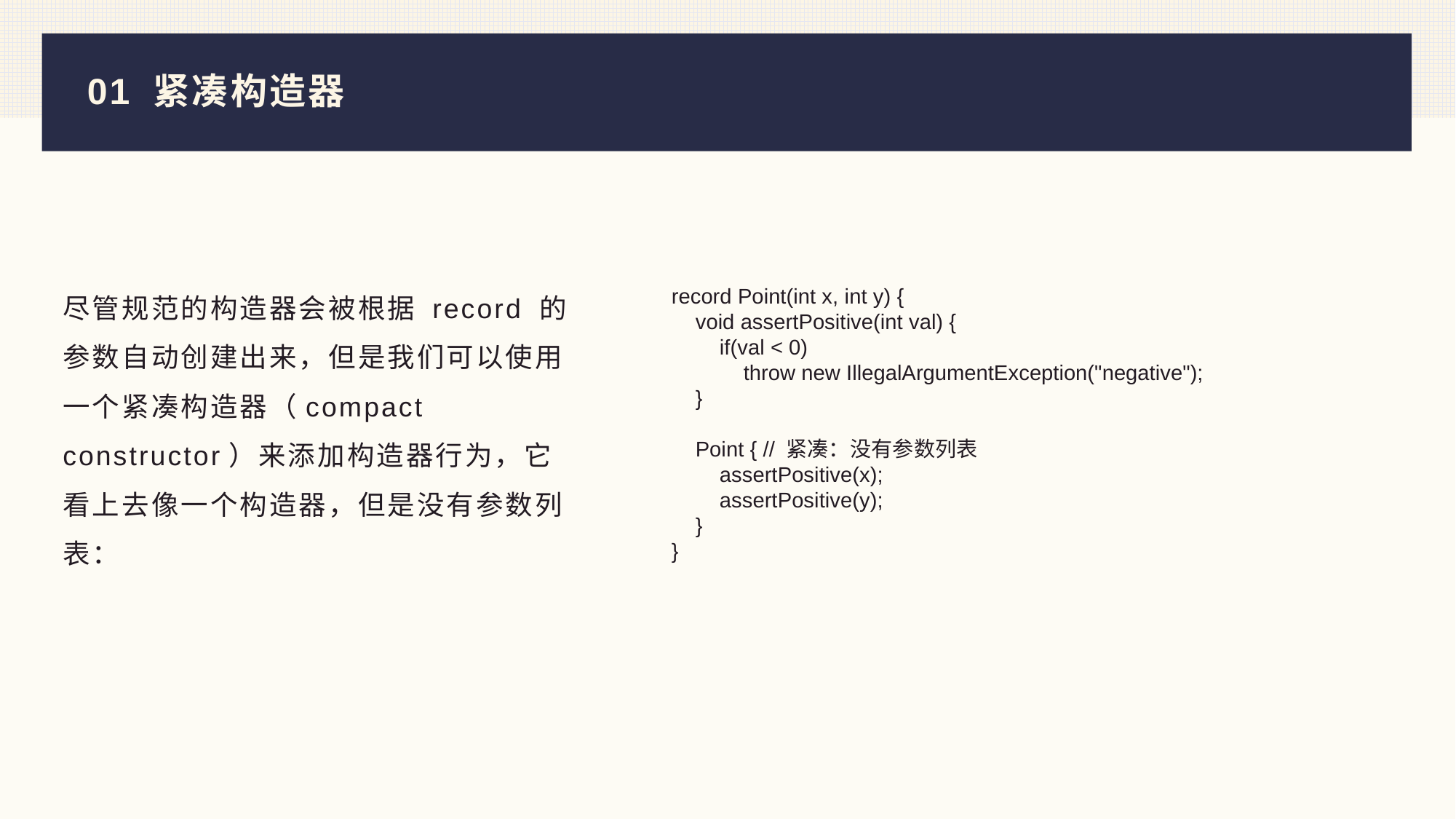

# 01 紧凑构造器
尽管规范的构造器会被根据 record 的参数自动创建出来，但是我们可以使用一个紧凑构造器（compact constructor）来添加构造器行为，它看上去像一个构造器，但是没有参数列表：
record Point(int x, int y) {
    void assertPositive(int val) {
        if(val < 0)
            throw new IllegalArgumentException("negative");
    }

    Point { // 紧凑：没有参数列表
        assertPositive(x);
        assertPositive(y);
    }
}